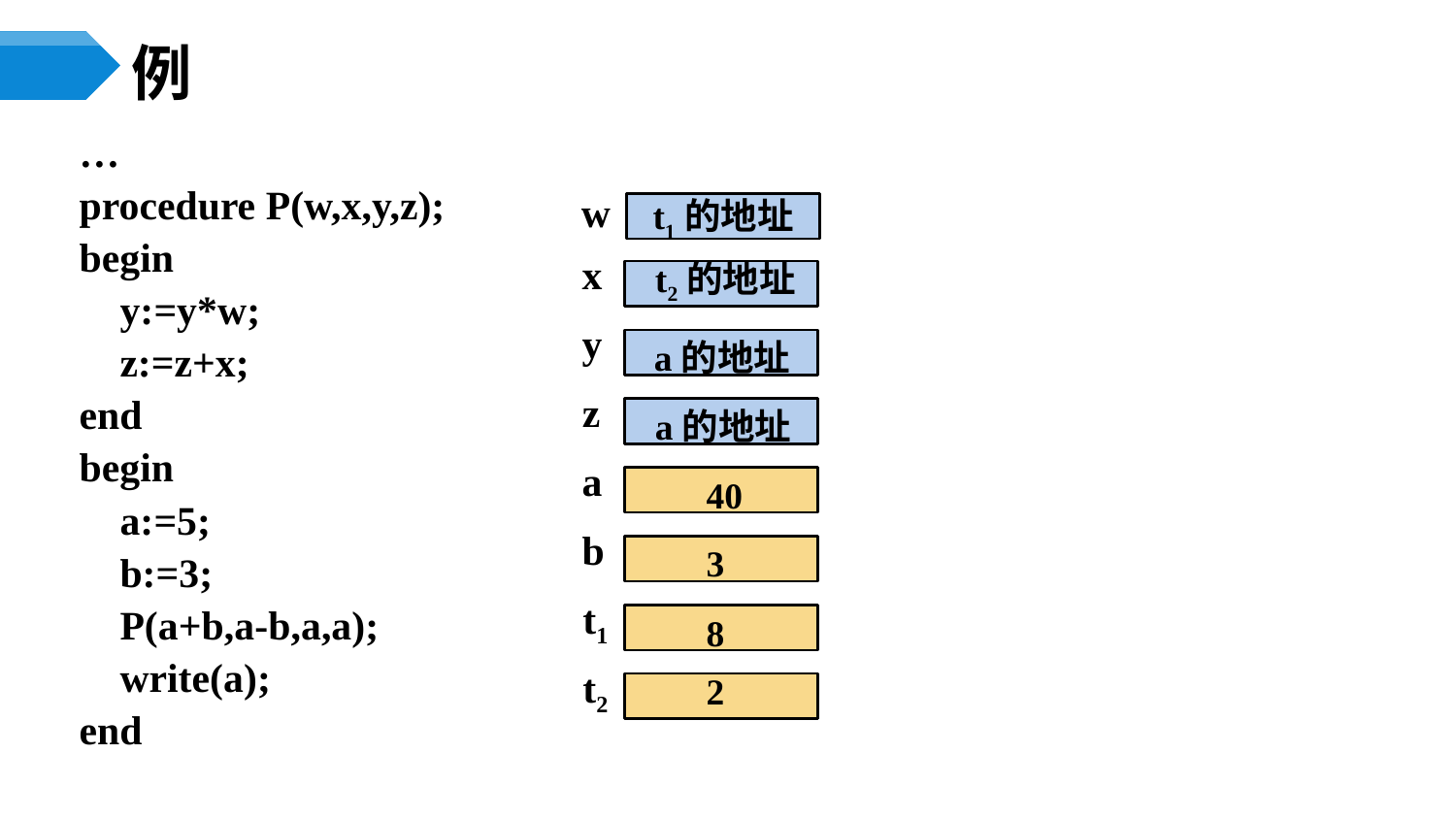

# 例
…
procedure P(w,x,y,z);
begin
    y:=y*w;
    z:=z+x;
end
begin
    a:=5;
    b:=3;
    P(a+b,a-b,a,a);
    write(a);
end
w
t1的地址

x
t2的地址

y
a的地址

z
a的地址

a
40

b
3

t1
8

t2
2